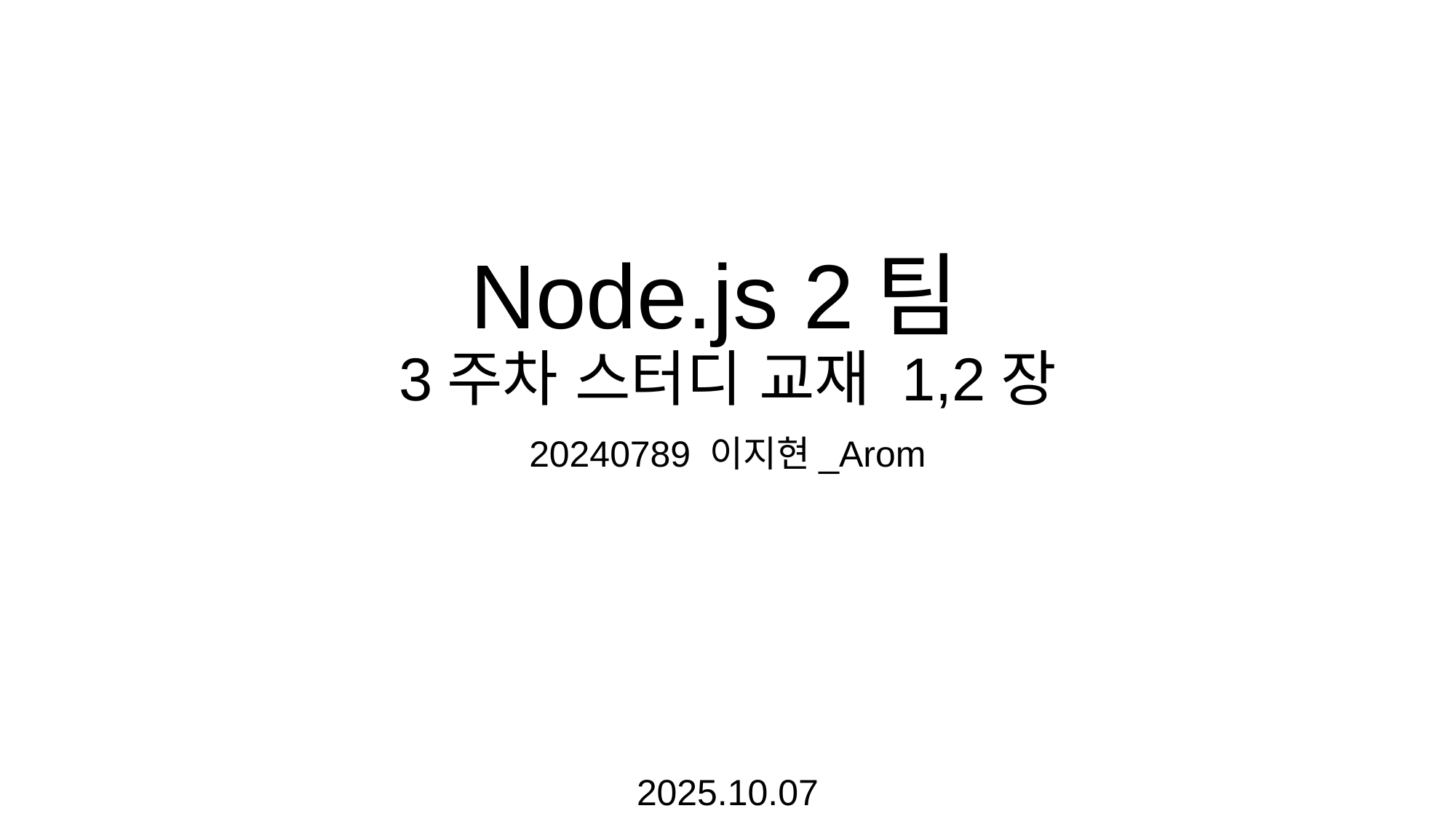

# Node.js 2팀 3주차 스터디 교재 1,2장
20240789 이지현_Arom
2025.10.07